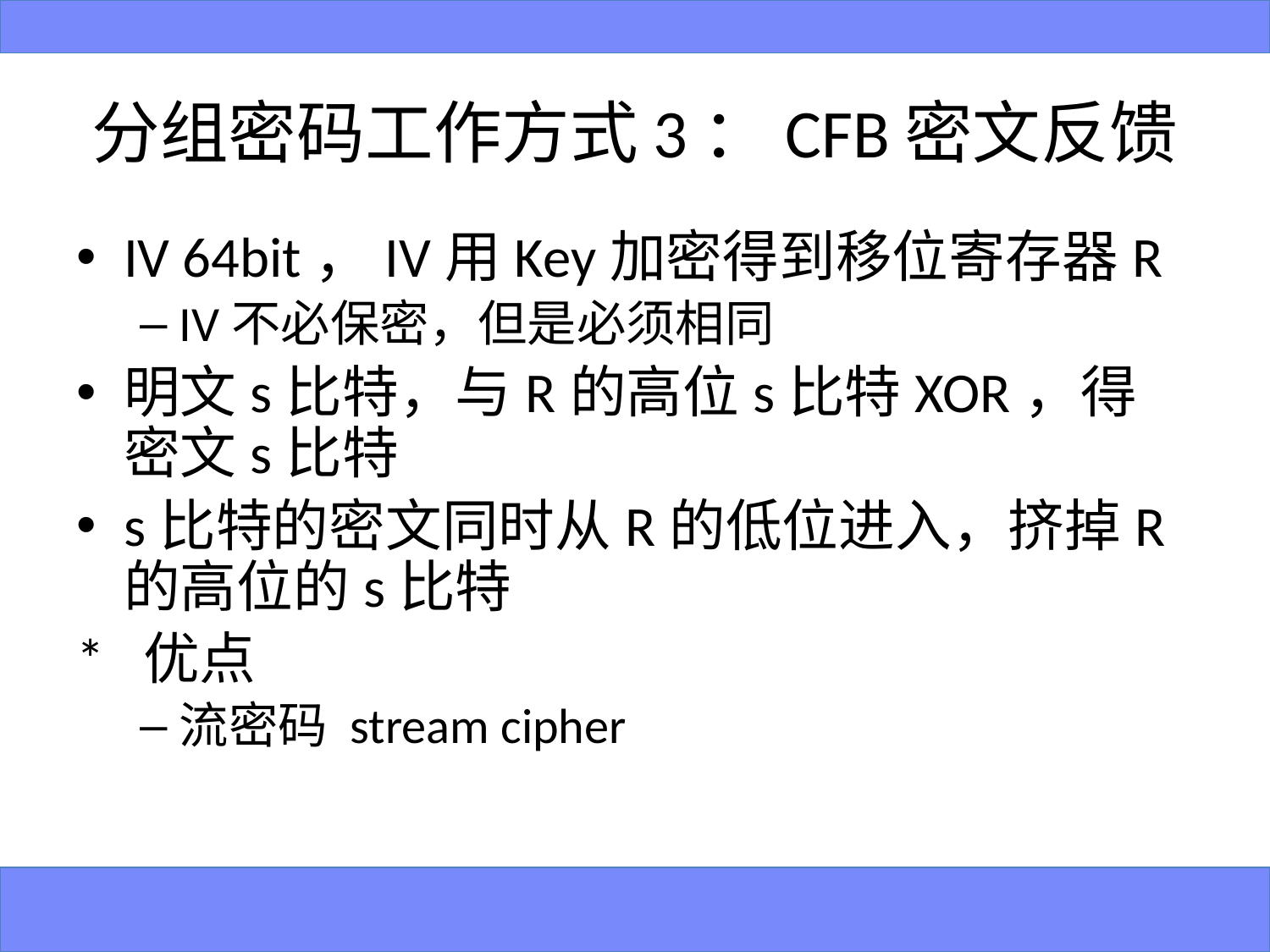

# 分组密码工作方式3：CFB密文反馈
IV 64bit，IV用Key加密得到移位寄存器R
IV不必保密，但是必须相同
明文s比特，与R的高位s比特XOR，得密文s比特
s比特的密文同时从R的低位进入，挤掉R的高位的s比特
*  优点
流密码 stream cipher